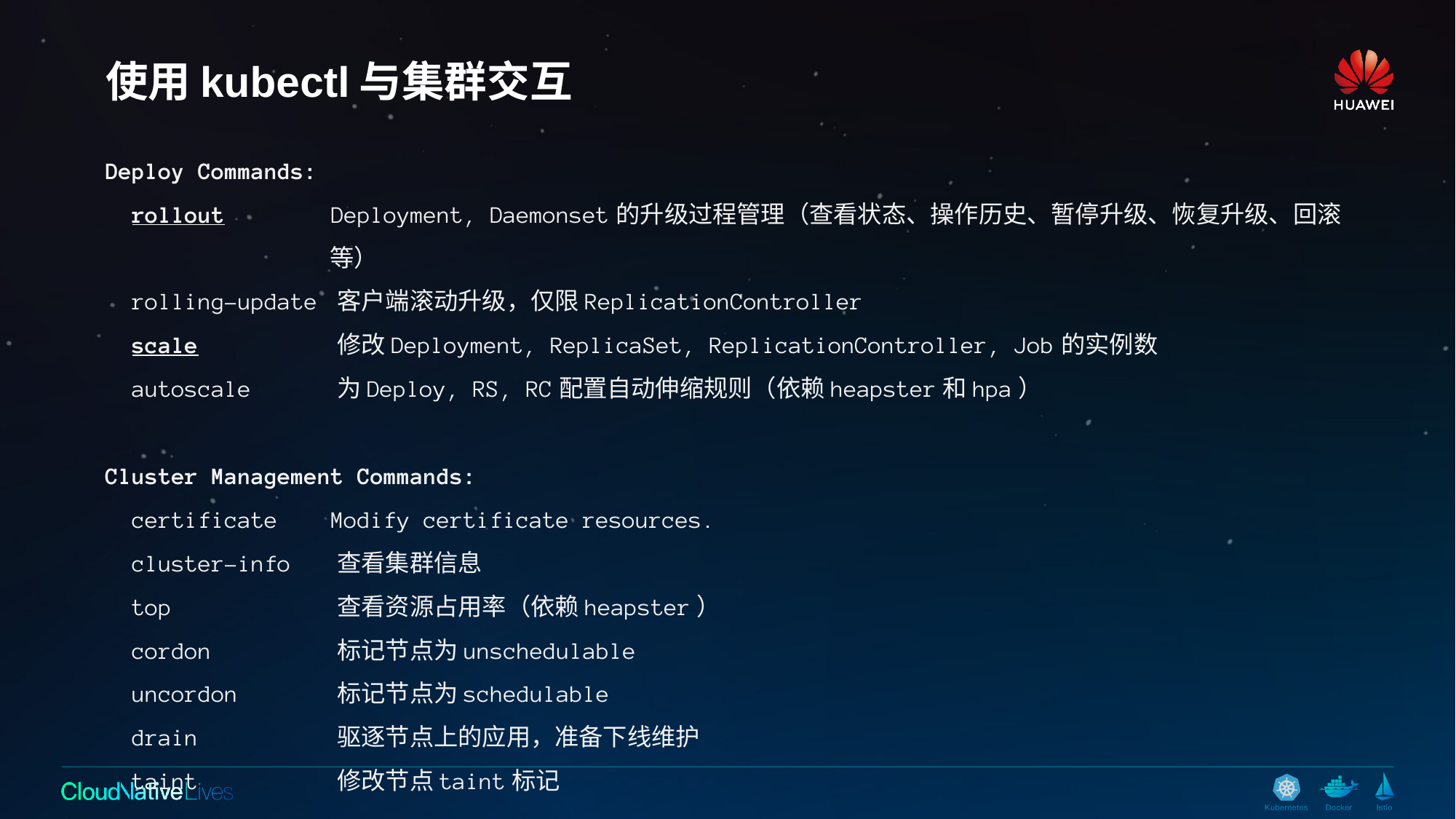

# 使用kubectl与集群交互
Deploy Commands:
  rollout        Deployment, Daemonset的升级过程管理（查看状态、操作历史、暂停升级、恢复升级、回滚等）
  rolling-update 客户端滚动升级，仅限ReplicationController
  scale          修改Deployment, ReplicaSet, ReplicationController, Job的实例数
  autoscale      为Deploy, RS, RC配置自动伸缩规则（依赖heapster和hpa）

Cluster Management Commands:
  certificate    Modify certificate resources.
  cluster-info   查看集群信息
  top            查看资源占用率（依赖heapster）
  cordon         标记节点为unschedulable
  uncordon       标记节点为schedulable
  drain          驱逐节点上的应用，准备下线维护
  taint          修改节点taint标记